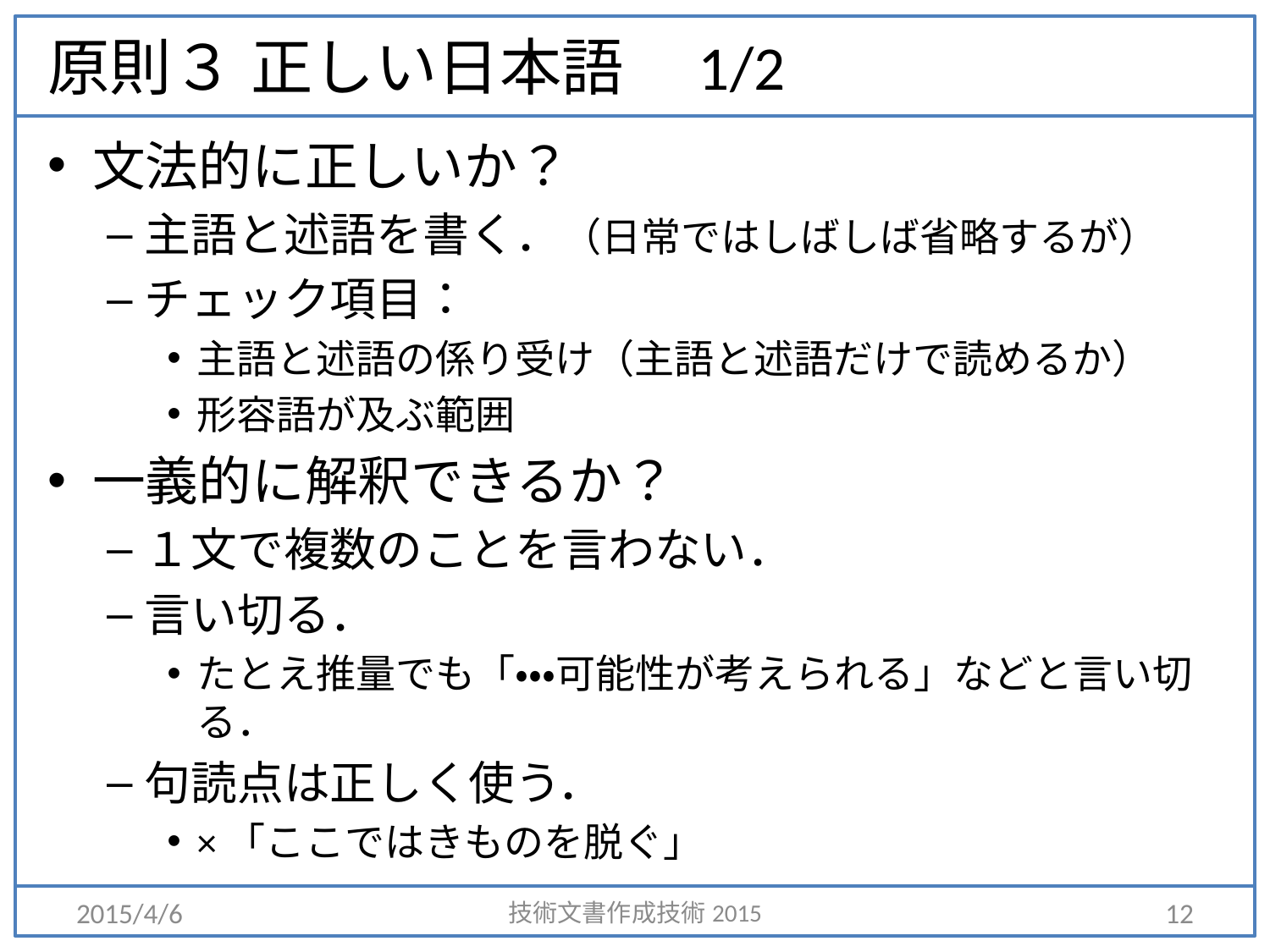

# 原則３	正しい日本語　1/2
文法的に正しいか？
主語と述語を書く．（日常ではしばしば省略するが）
チェック項目：
主語と述語の係り受け（主語と述語だけで読めるか）
形容語が及ぶ範囲
一義的に解釈できるか？
１文で複数のことを言わない．
言い切る．
たとえ推量でも「・・・可能性が考えられる」などと言い切る．
句読点は正しく使う．
×「ここではきものを脱ぐ」
2015/4/6
技術文書作成技術2015
12